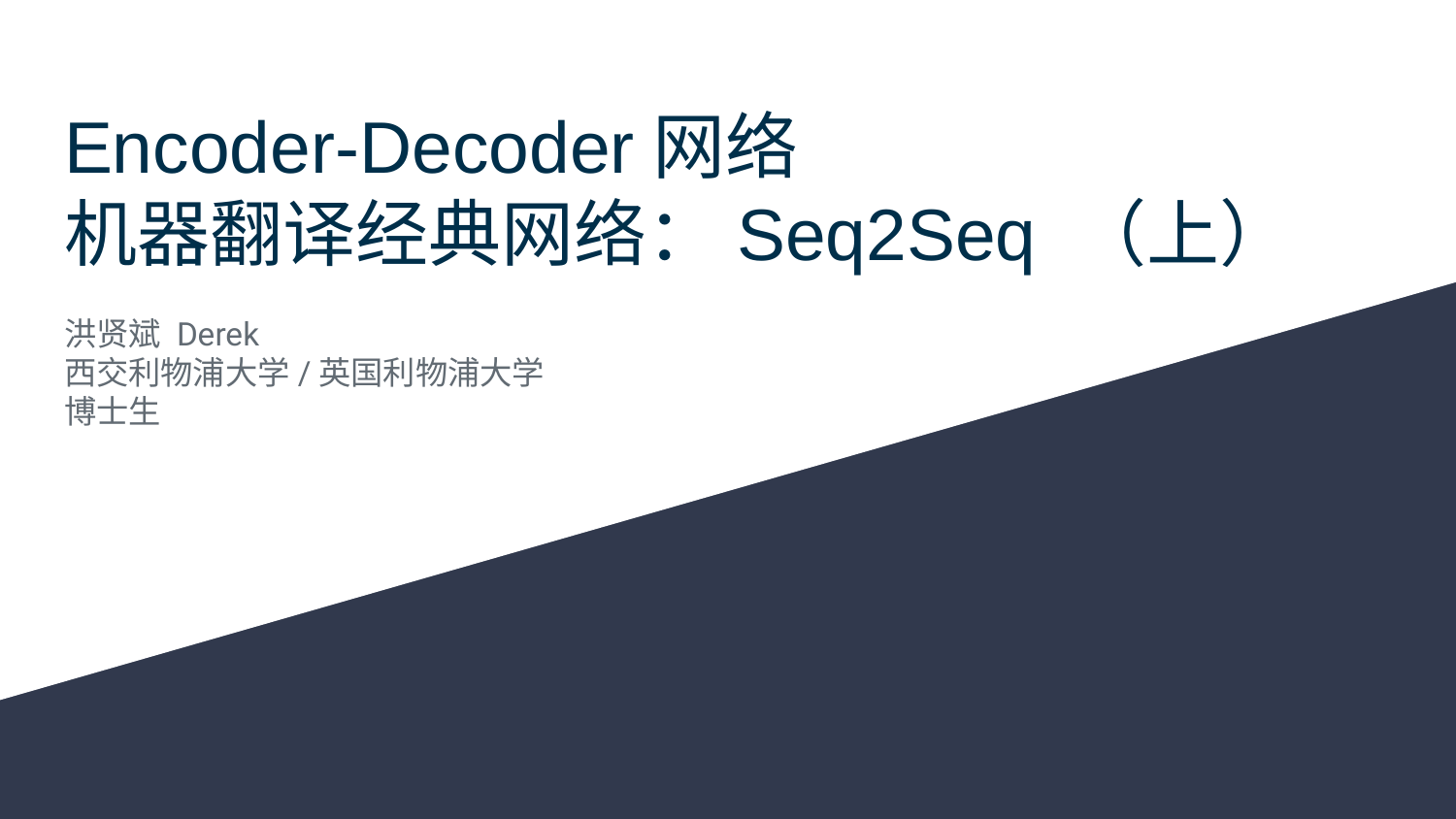

# Encoder-Decoder网络
机器翻译经典网络：Seq2Seq （上）
洪贤斌 Derek
西交利物浦大学/英国利物浦大学
博士生